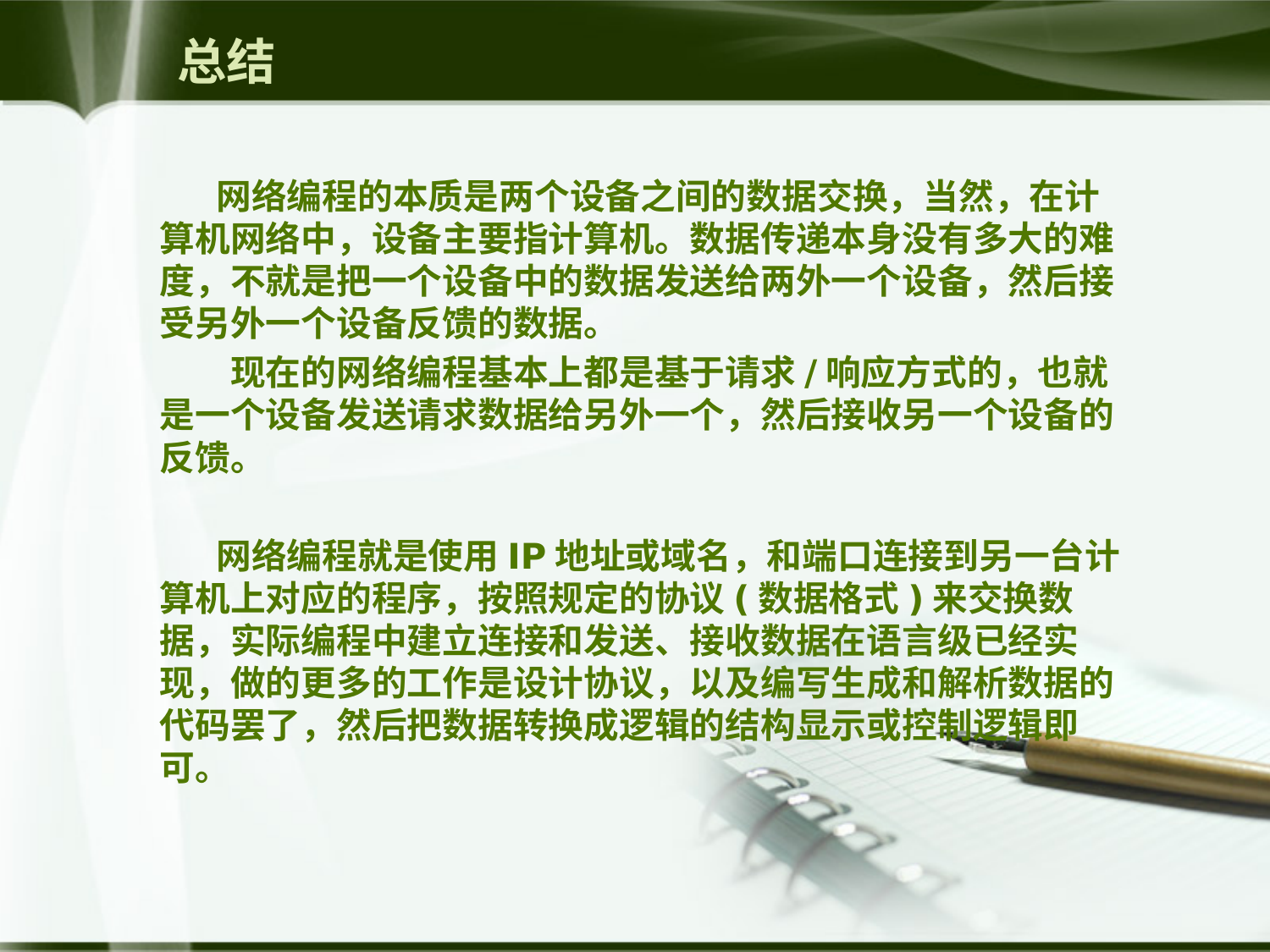

# 总结
      网络编程的本质是两个设备之间的数据交换，当然，在计算机网络中，设备主要指计算机。数据传递本身没有多大的难度，不就是把一个设备中的数据发送给两外一个设备，然后接受另外一个设备反馈的数据。
　　现在的网络编程基本上都是基于请求/响应方式的，也就是一个设备发送请求数据给另外一个，然后接收另一个设备的反馈。

      网络编程就是使用IP地址或域名，和端口连接到另一台计算机上对应的程序，按照规定的协议(数据格式)来交换数据，实际编程中建立连接和发送、接收数据在语言级已经实现，做的更多的工作是设计协议，以及编写生成和解析数据的代码罢了，然后把数据转换成逻辑的结构显示或控制逻辑即可。